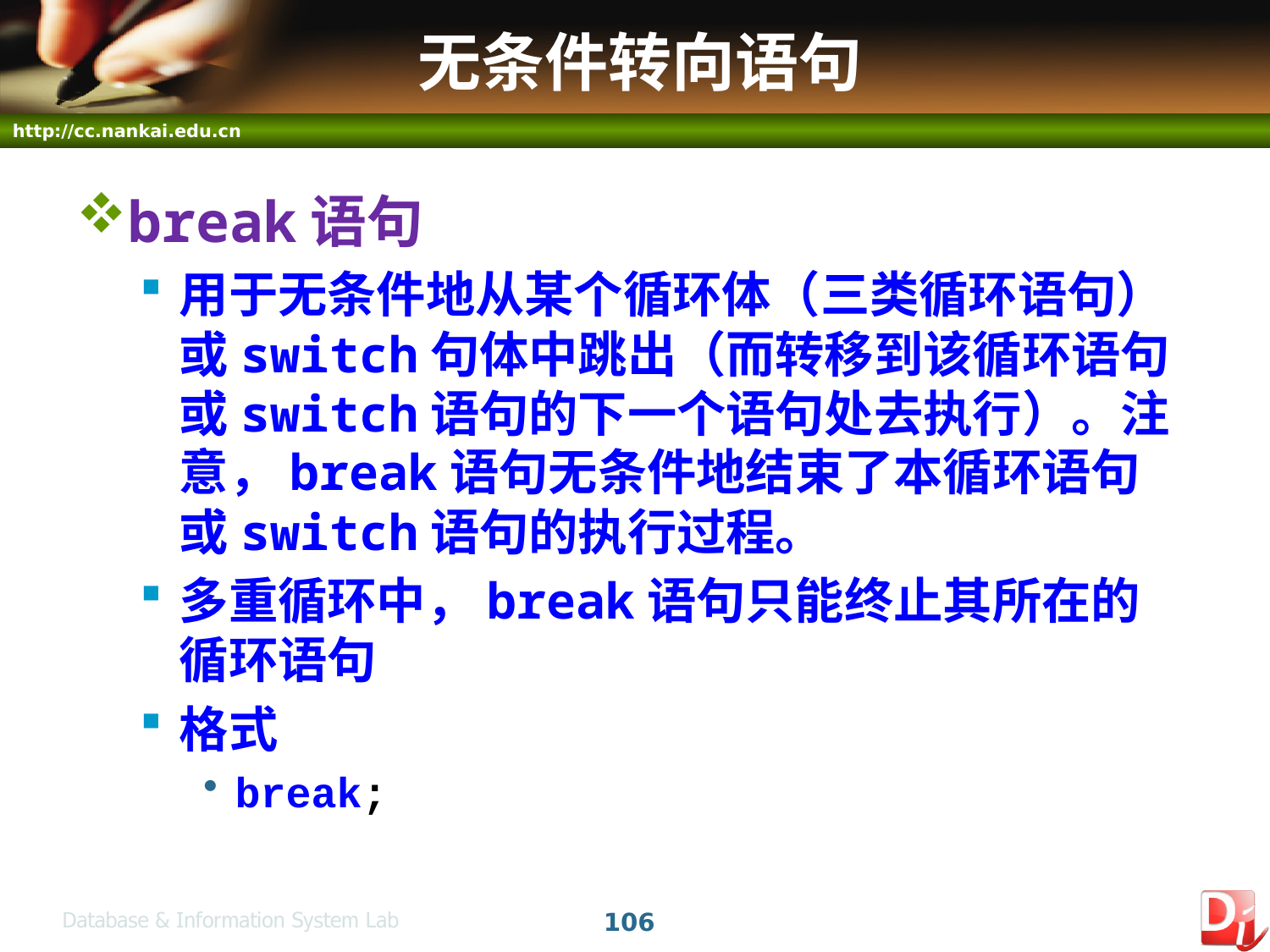

# 无条件转向语句
break语句
用于无条件地从某个循环体（三类循环语句）或switch句体中跳出（而转移到该循环语句或switch语句的下一个语句处去执行）。注意，break语句无条件地结束了本循环语句或switch语句的执行过程。
多重循环中，break语句只能终止其所在的循环语句
格式
break;
106
Database & Information System Lab